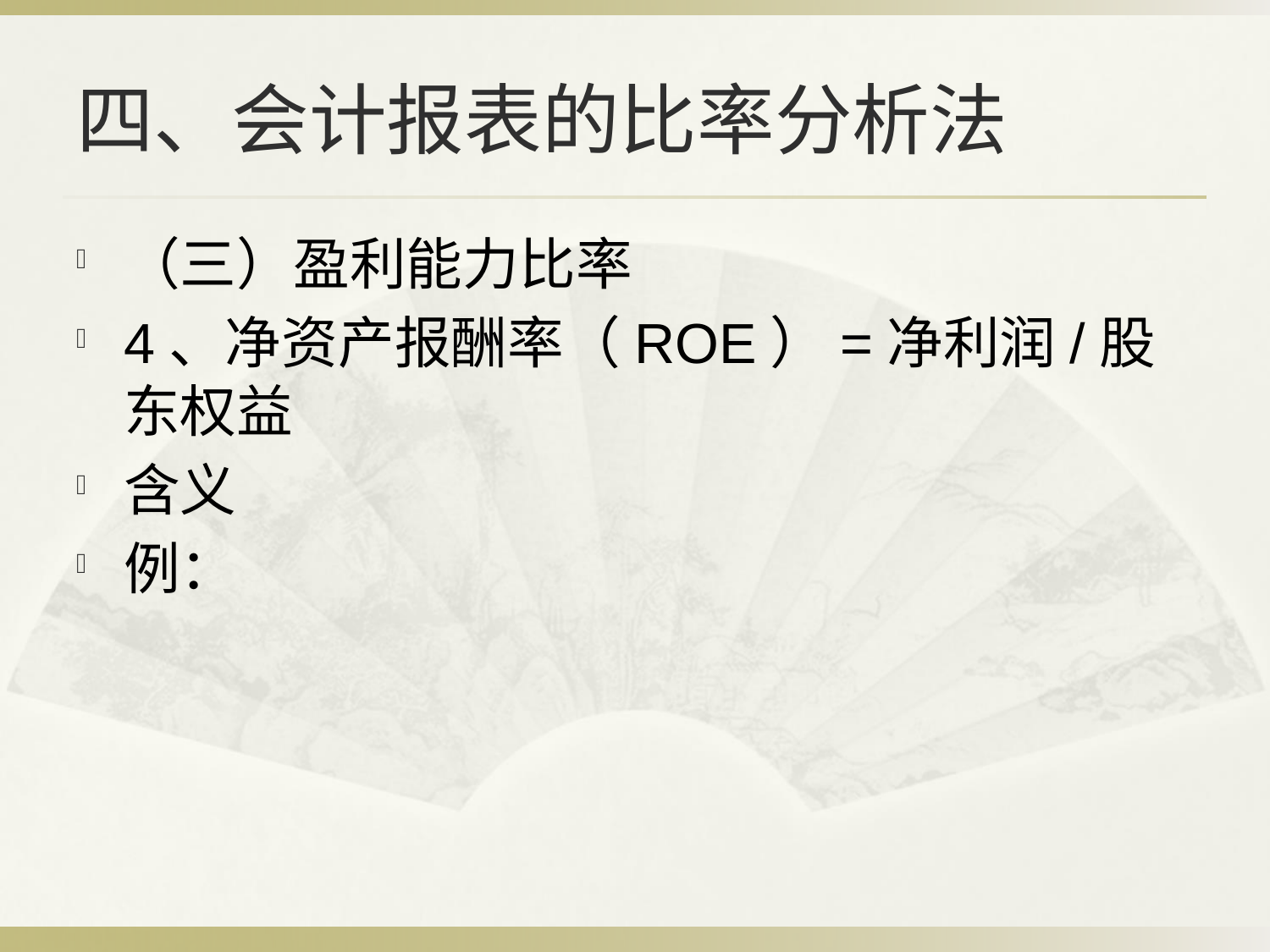

# 四、会计报表的比率分析法
（三）盈利能力比率
4、净资产报酬率（ROE）=净利润/股东权益
含义
例：